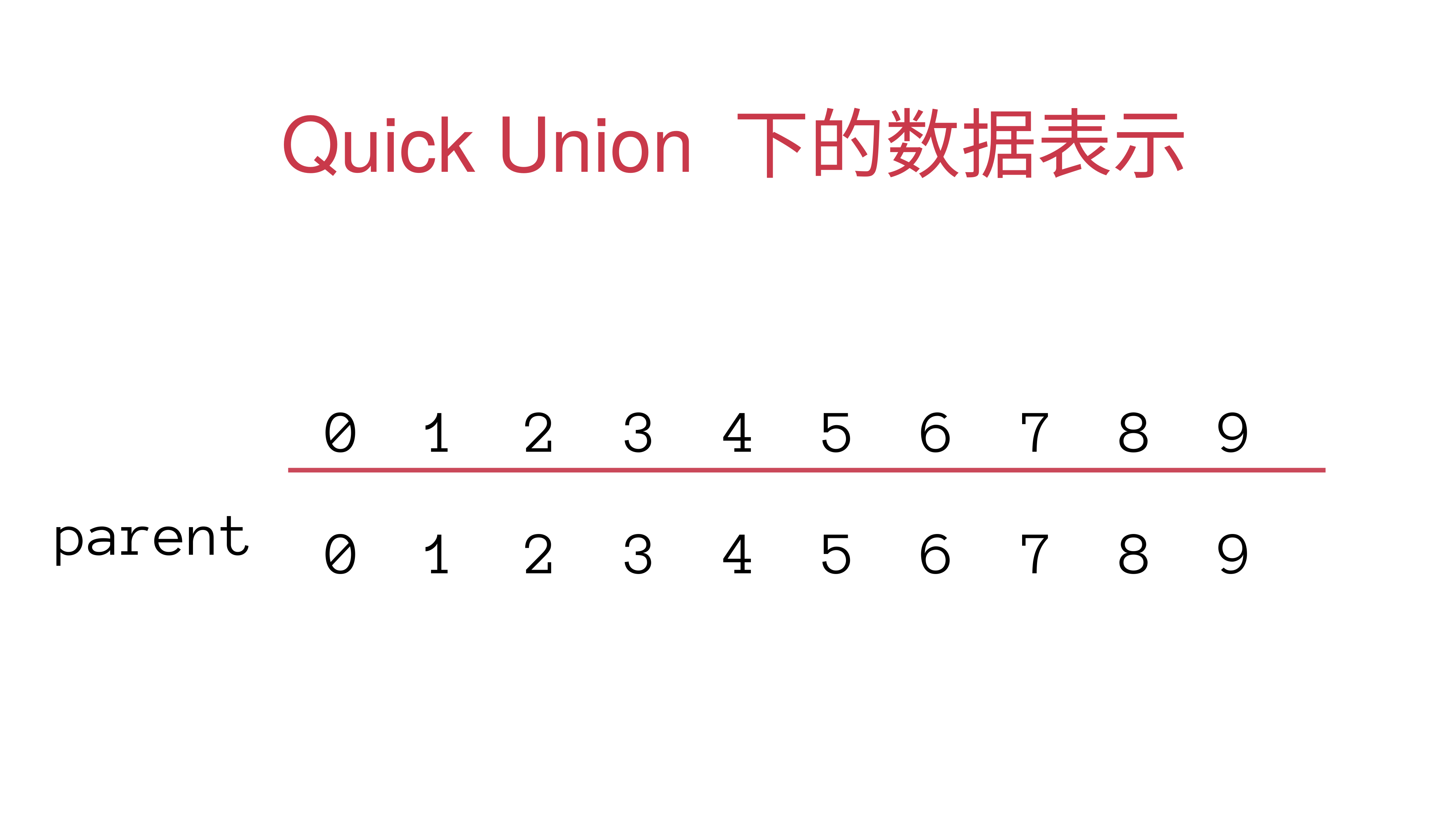

# Quick Union 下的数据表示
0  1  2  3  4  5  6  7  8  9

parent
0  1  2  3  4  5  6  7  8  9